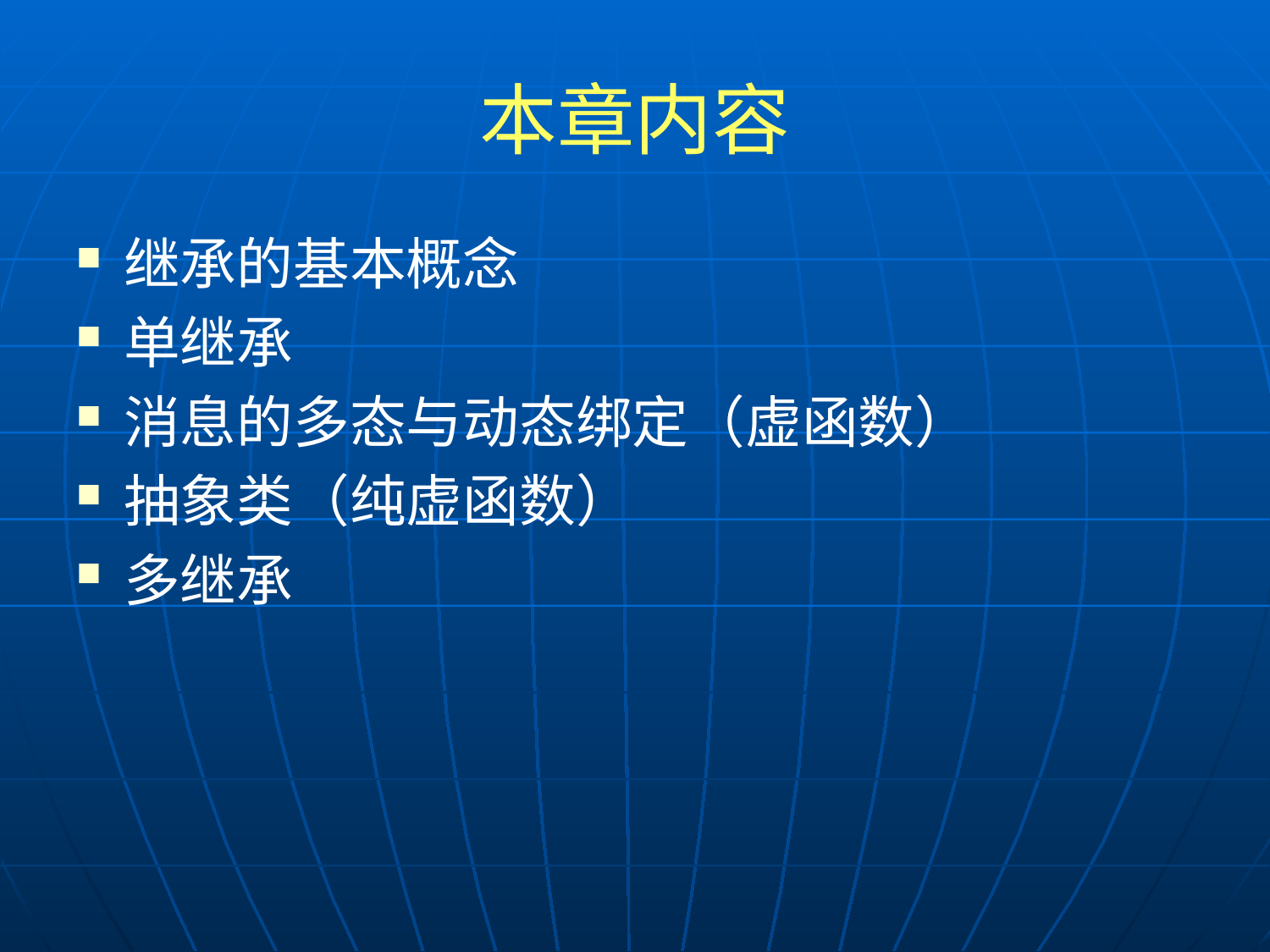

# 本章内容
继承的基本概念
单继承
消息的多态与动态绑定（虚函数）
抽象类（纯虚函数）
多继承